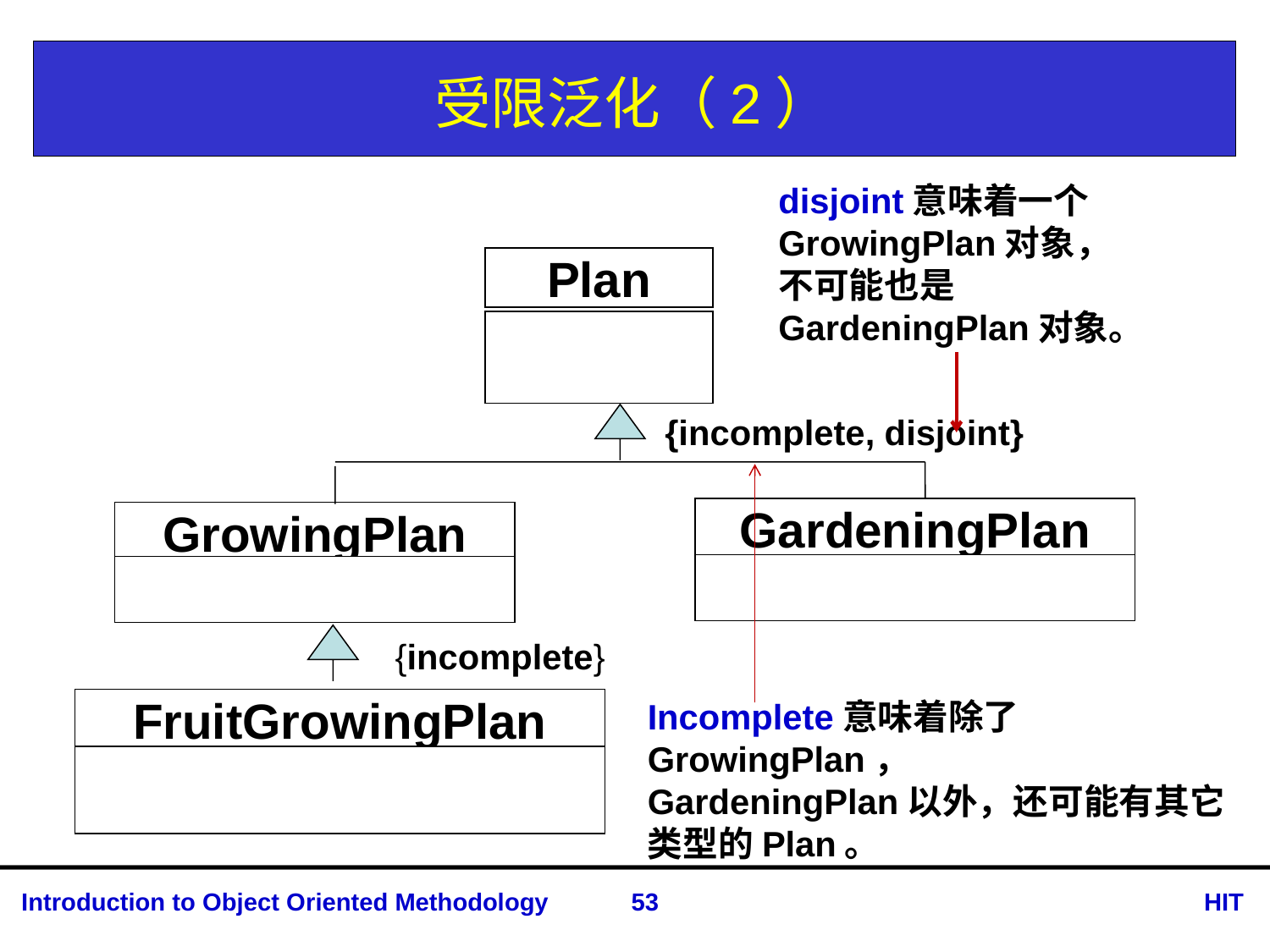

# 受限泛化（2）
disjoint意味着一个
GrowingPlan对象，
不可能也是
GardeningPlan对象。
Plan

{incomplete, disjoint}

Incomplete意味着除了GrowingPlan，
GardeningPlan以外，还可能有其它
类型的Plan。

GardeningPlan

GrowingPlan

{incomplete}
FruitGrowingPlan